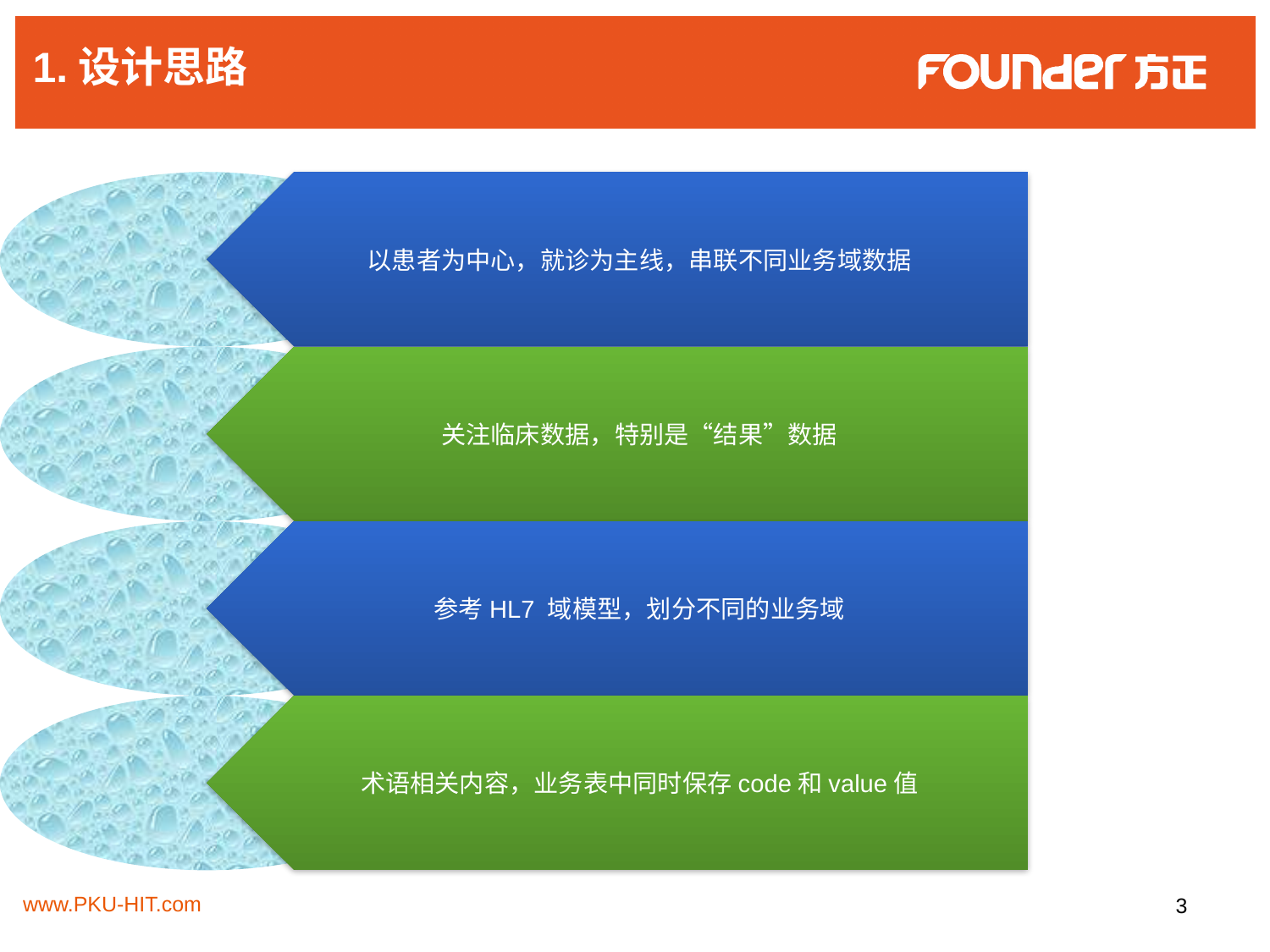

# 1.设计思路
以患者为中心，就诊为主线，串联不同业务域数据
关注临床数据，特别是“结果”数据
术语相关内容，业务表中同时保存code和value值
参考HL7 域模型，划分不同的业务域
www.PKU-HIT.com

3